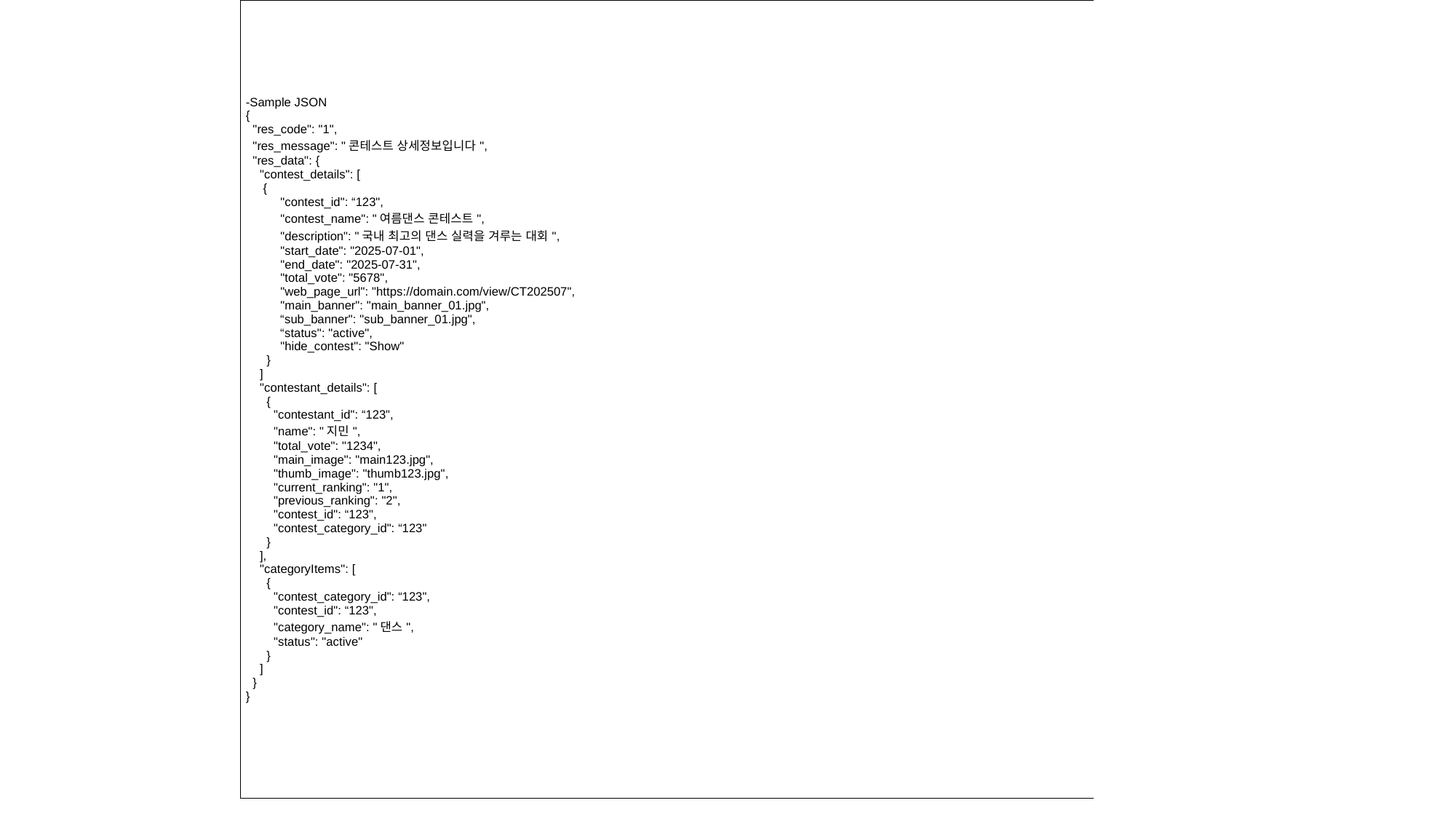

| -Sample JSON { "res\_code": "1", "res\_message": "콘테스트 상세정보입니다", "res\_data": { "contest\_details": [ { "contest\_id": “123", "contest\_name": "여름댄스 콘테스트", "description": "국내 최고의 댄스 실력을 겨루는 대회", "start\_date": "2025-07-01", "end\_date": "2025-07-31", "total\_vote": "5678", "web\_page\_url": "https://domain.com/view/CT202507", "main\_banner": "main\_banner\_01.jpg", “sub\_banner": "sub\_banner\_01.jpg", “status": "active", "hide\_contest": "Show" } ] "contestant\_details": [ { "contestant\_id": “123", "name": "지민", "total\_vote": "1234", "main\_image": "main123.jpg", "thumb\_image": "thumb123.jpg", "current\_ranking": "1", "previous\_ranking": "2", "contest\_id": “123", "contest\_category\_id": “123" } ], "categoryItems": [ { "contest\_category\_id": “123", "contest\_id": “123", "category\_name": "댄스", "status": "active" } ] } } |
| --- |